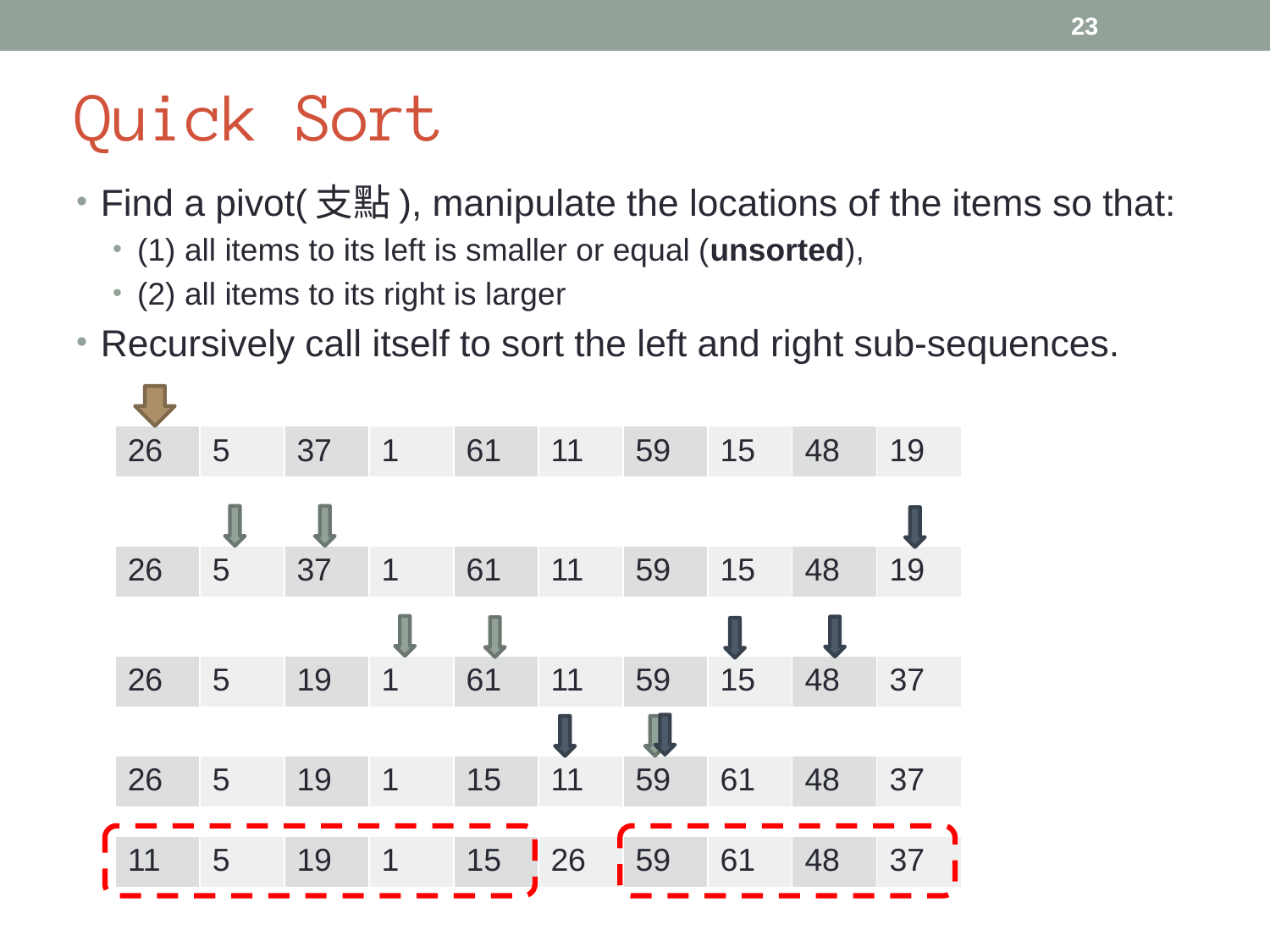

23
# Quick Sort
Find a pivot(支點), manipulate the locations of the items so that:
(1) all items to its left is smaller or equal (unsorted),
(2) all items to its right is larger
Recursively call itself to sort the left and right sub-sequences.

| 26 | 5 | 37 | 1 | 61 | 11 | 59 | 15 | 48 | 19 |
| --- | --- | --- | --- | --- | --- | --- | --- | --- | --- |

| 26 | 5 | 37 | 1 | 61 | 11 | 59 | 15 | 48 | 19 |
| --- | --- | --- | --- | --- | --- | --- | --- | --- | --- |

| 26 | 5 | 19 | 1 | 61 | 11 | 59 | 15 | 48 | 37 |
| --- | --- | --- | --- | --- | --- | --- | --- | --- | --- |

| 26 | 5 | 19 | 1 | 15 | 11 | 59 | 61 | 48 | 37 |
| --- | --- | --- | --- | --- | --- | --- | --- | --- | --- |

| 11 | 5 | 19 | 1 | 15 | 26 | 59 | 61 | 48 | 37 |
| --- | --- | --- | --- | --- | --- | --- | --- | --- | --- |